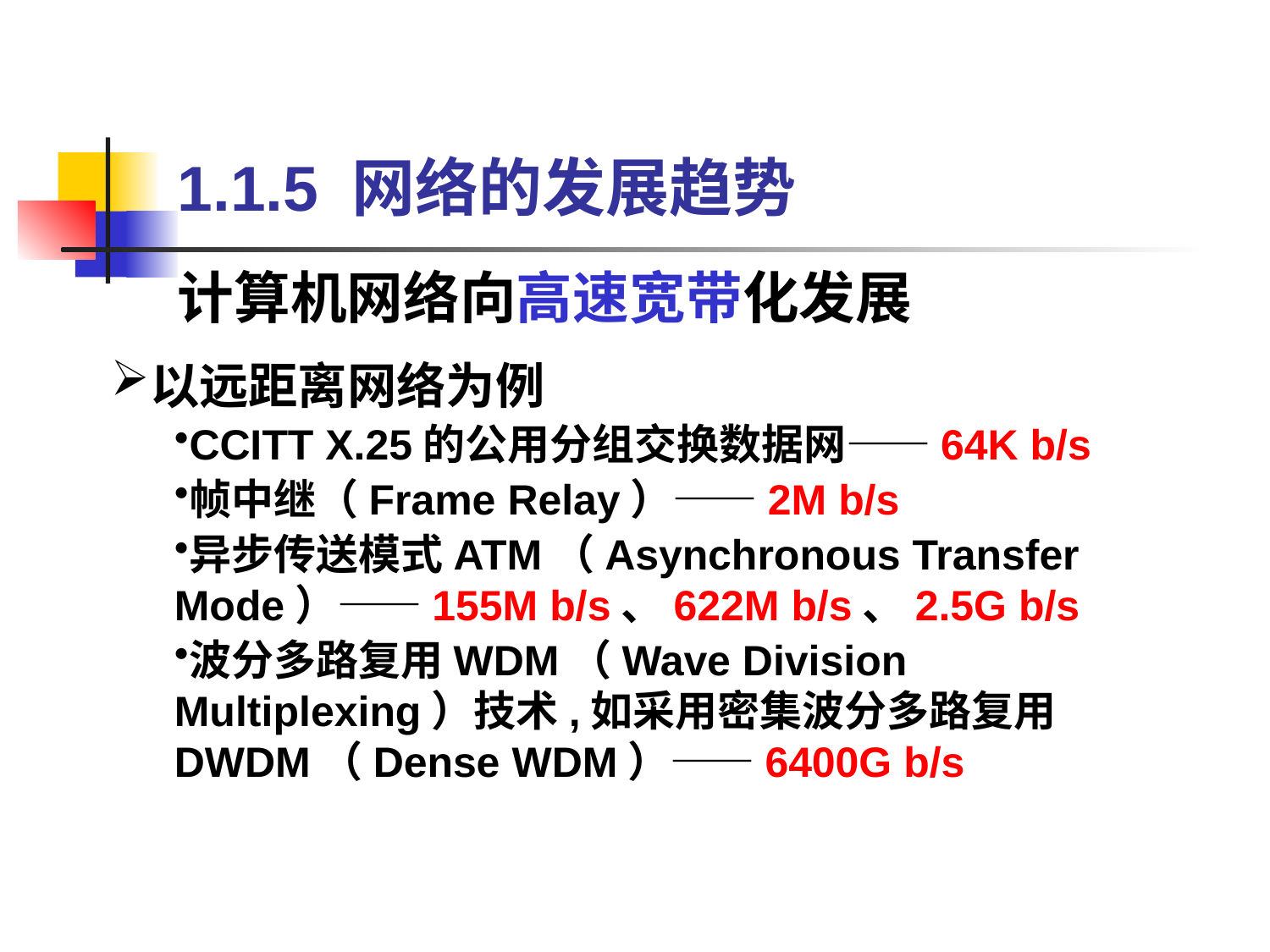

# 1.1.5 网络的发展趋势
计算机网络向高速宽带化发展
以远距离网络为例
CCITT X.25的公用分组交换数据网——64K b/s
帧中继（Frame Relay）——2M b/s
异步传送模式ATM（Asynchronous Transfer Mode）——155M b/s、622M b/s、2.5G b/s
波分多路复用WDM（Wave Division Multiplexing）技术,如采用密集波分多路复用DWDM（Dense WDM）——6400G b/s